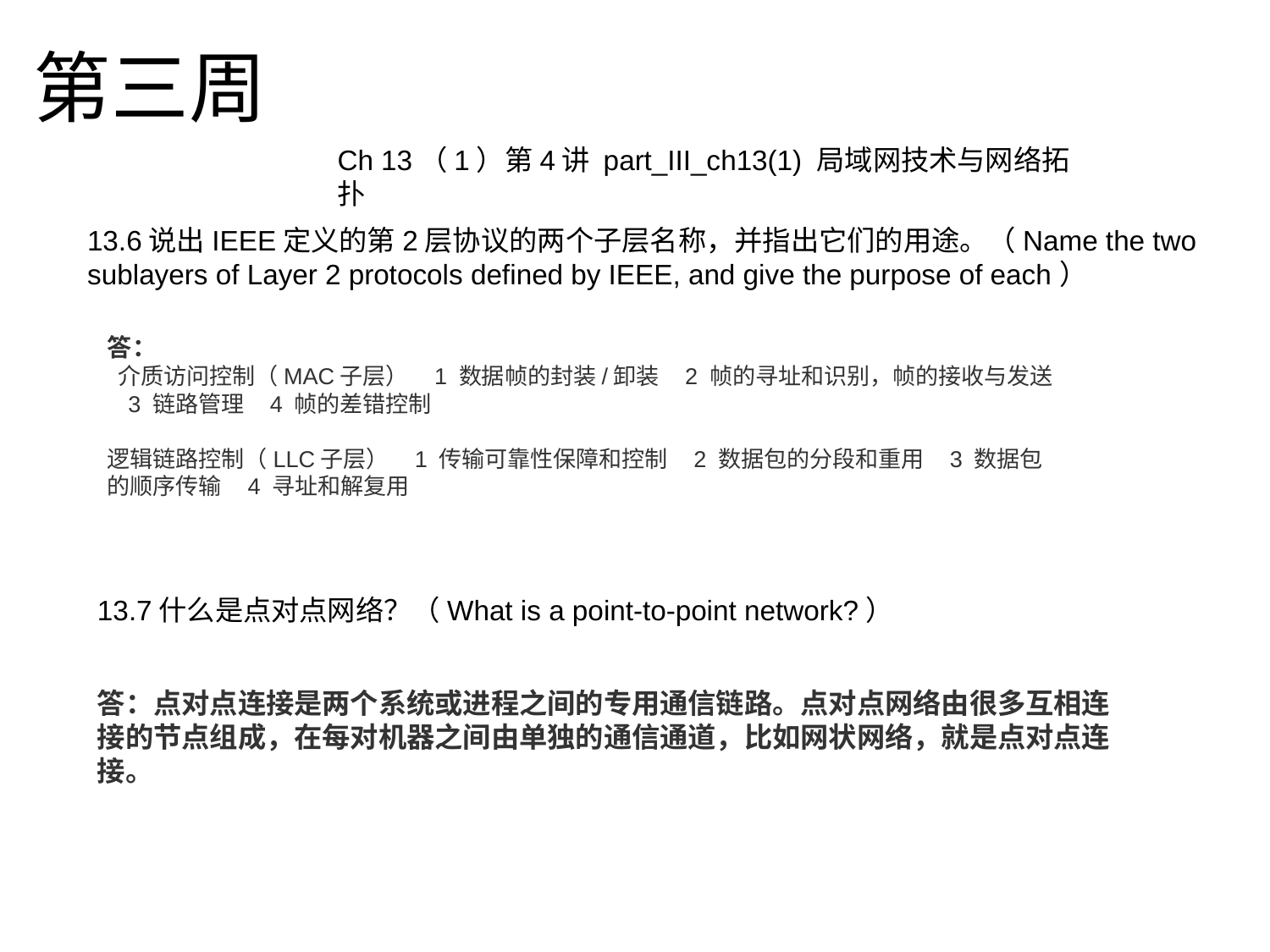

# 第三周
Ch 13（1）第4讲 part_III_ch13(1) 局域网技术与网络拓扑
13.6说出IEEE定义的第2层协议的两个子层名称，并指出它们的用途。（Name the two sublayers of Layer 2 protocols defined by IEEE, and give the purpose of each）
答：
 介质访问控制（MAC子层）    1 数据帧的封装/卸装    2 帧的寻址和识别，帧的接收与发送    3 链路管理    4 帧的差错控制

逻辑链路控制（LLC子层）    1 传输可靠性保障和控制    2 数据包的分段和重用    3 数据包的顺序传输    4 寻址和解复用
13.7什么是点对点网络？（What is a point-to-point network?）
答：点对点连接是两个系统或进程之间的专用通信链路。点对点网络由很多互相连接的节点组成，在每对机器之间由单独的通信通道，比如网状网络，就是点对点连接。